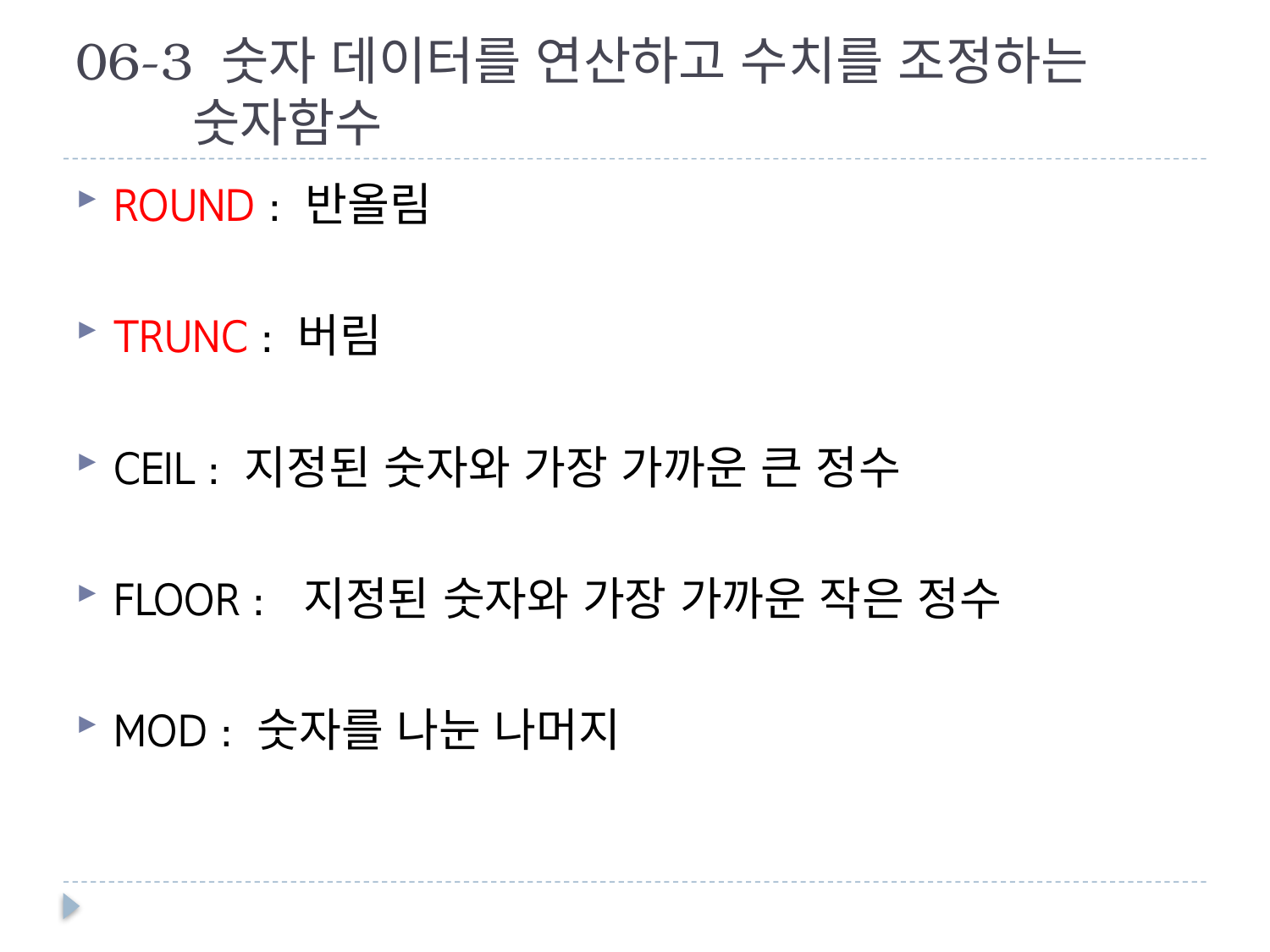

# 06-3 숫자 데이터를 연산하고 수치를 조정하는 숫자함수
ROUND : 반올림

TRUNC : 버림

CEIL : 지정된 숫자와 가장 가까운 큰 정수

FLOOR :  지정된 숫자와 가장 가까운 작은 정수

MOD : 숫자를 나눈 나머지